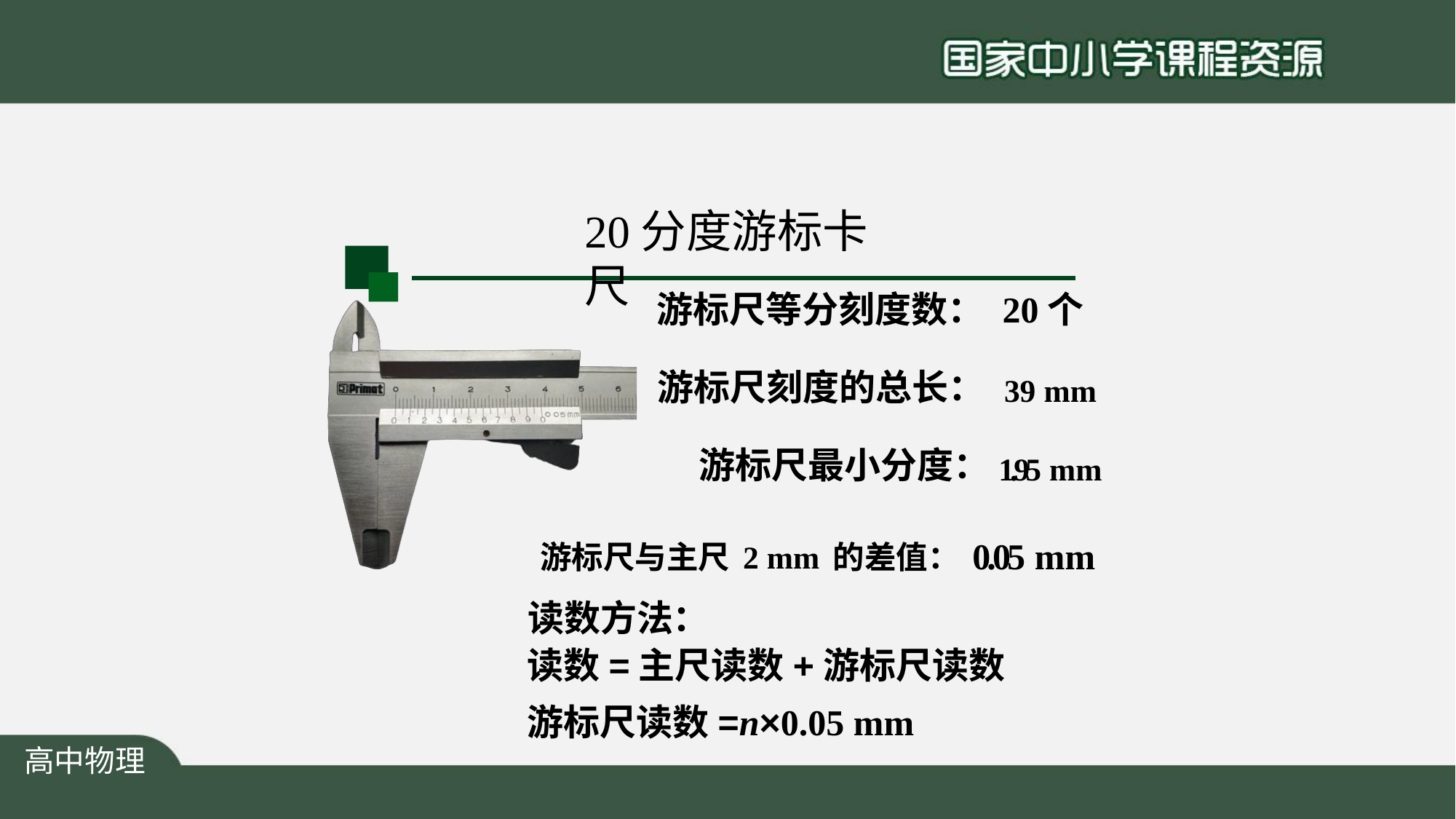

# 20分度游标卡尺

游标尺等分刻度数： 20个 游标尺刻度的总长： 39 mm
游标尺最小分度：1.95 mm
游标尺与主尺2 mm的差值：0.05 mm
读数方法：
读数=主尺读数+游标尺读数
游标尺读数=n×0.05 mm

高中物理